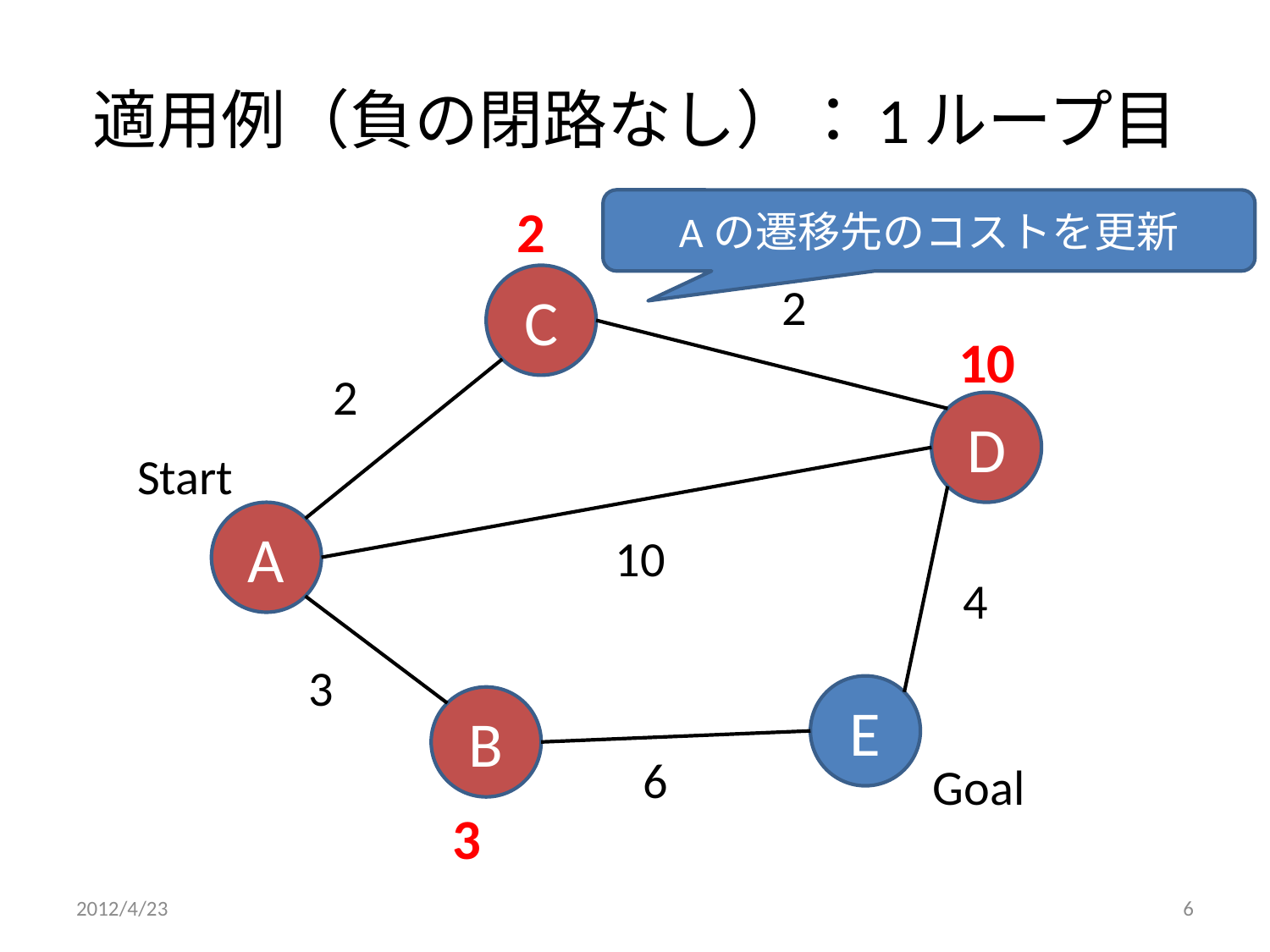

# 適用例（負の閉路なし）：1ループ目
2
Aの遷移先のコストを更新
C
2
10
2
D
Start
A
10
4
3
E
B
6
Goal
3
2012/4/23
6